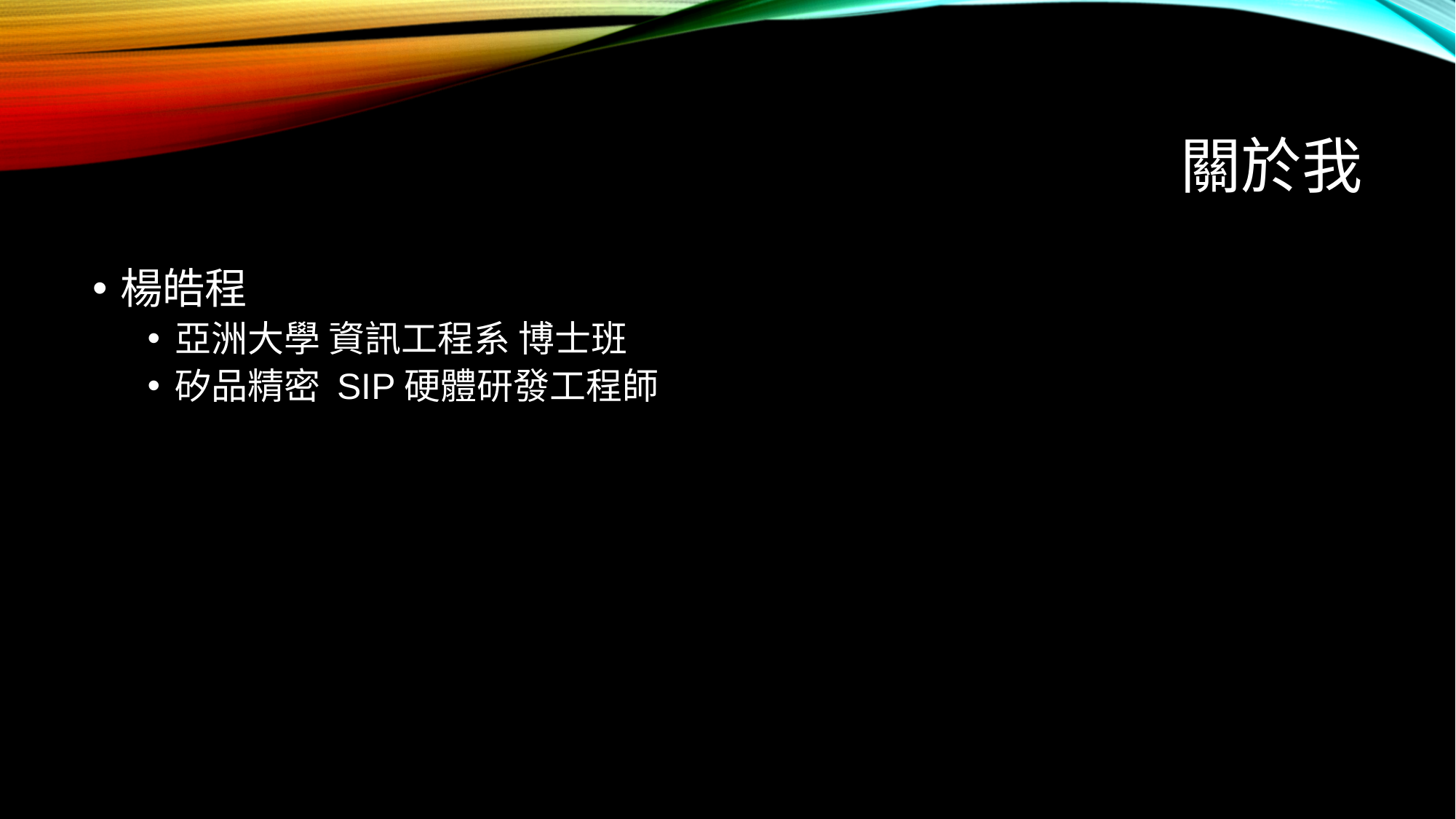

# 關於我
楊皓程
亞洲大學 資訊工程系 博士班
矽品精密 SIP硬體研發工程師